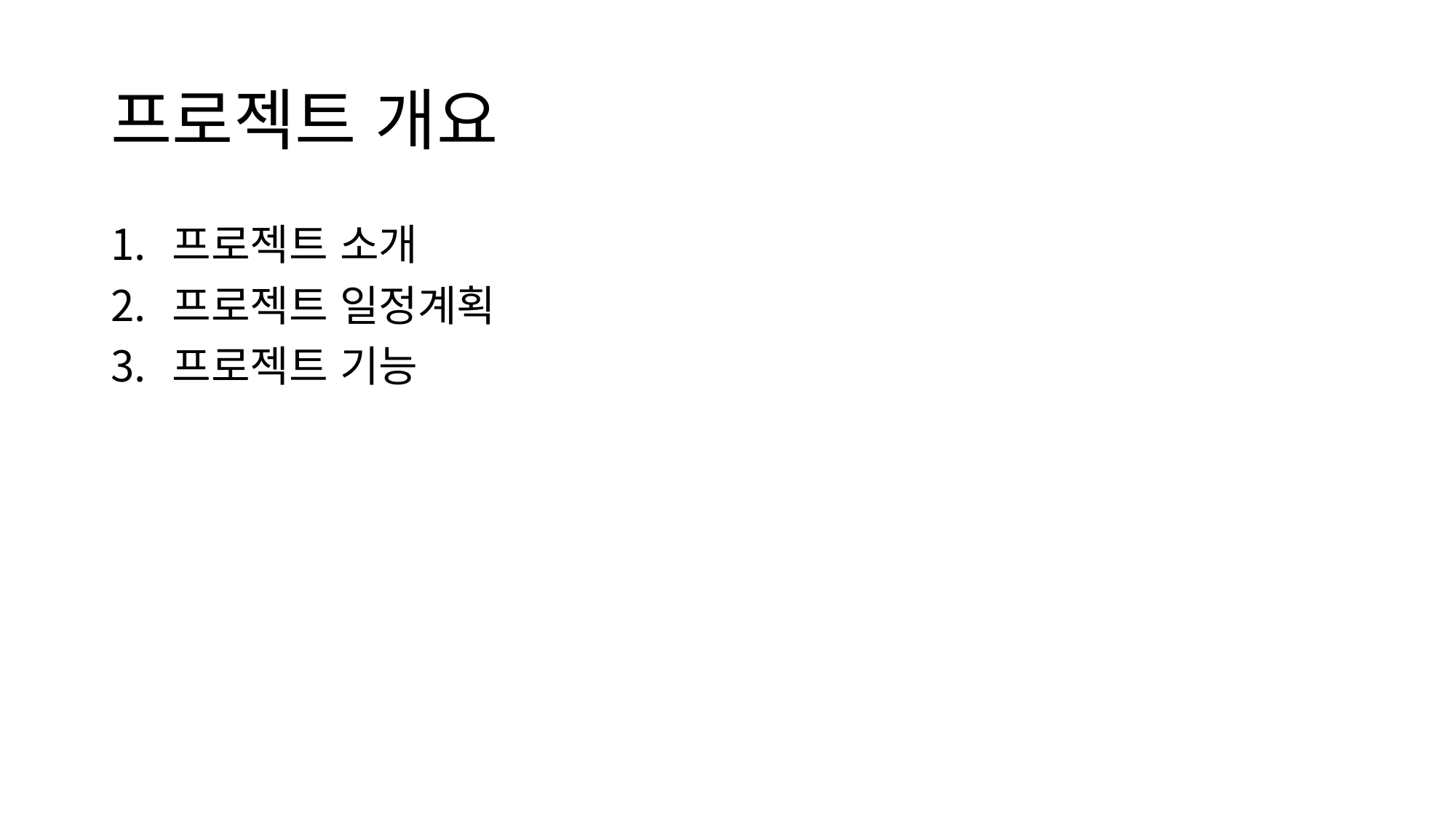

# 프로젝트 개요
프로젝트 소개
프로젝트 일정계획
프로젝트 기능